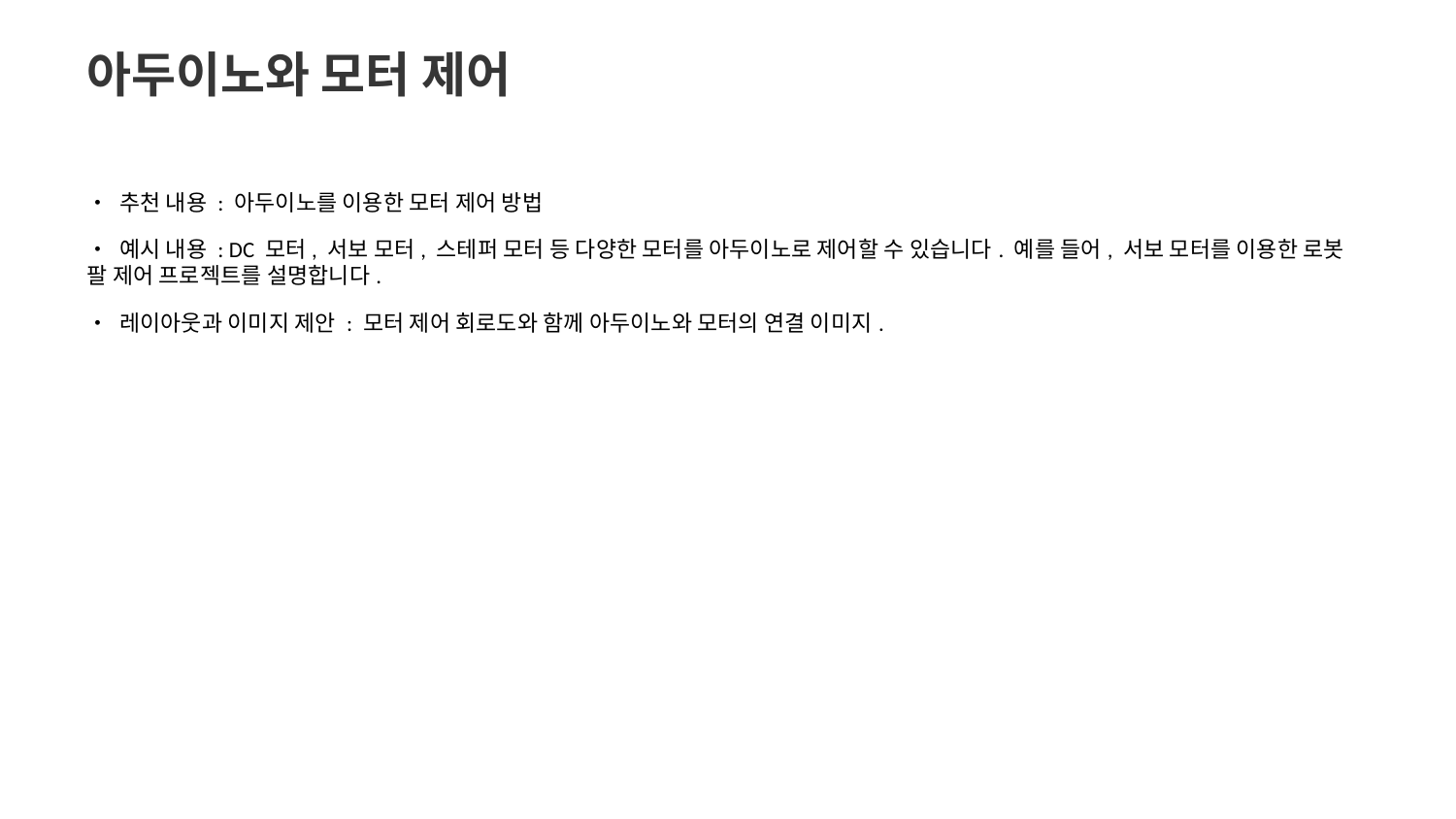

아두이노와 모터 제어
• 추천 내용 : 아두이노를 이용한 모터 제어 방법
• 예시 내용 : DC 모터, 서보 모터, 스테퍼 모터 등 다양한 모터를 아두이노로 제어할 수 있습니다. 예를 들어, 서보 모터를 이용한 로봇 팔 제어 프로젝트를 설명합니다.
• 레이아웃과 이미지 제안 : 모터 제어 회로도와 함께 아두이노와 모터의 연결 이미지.